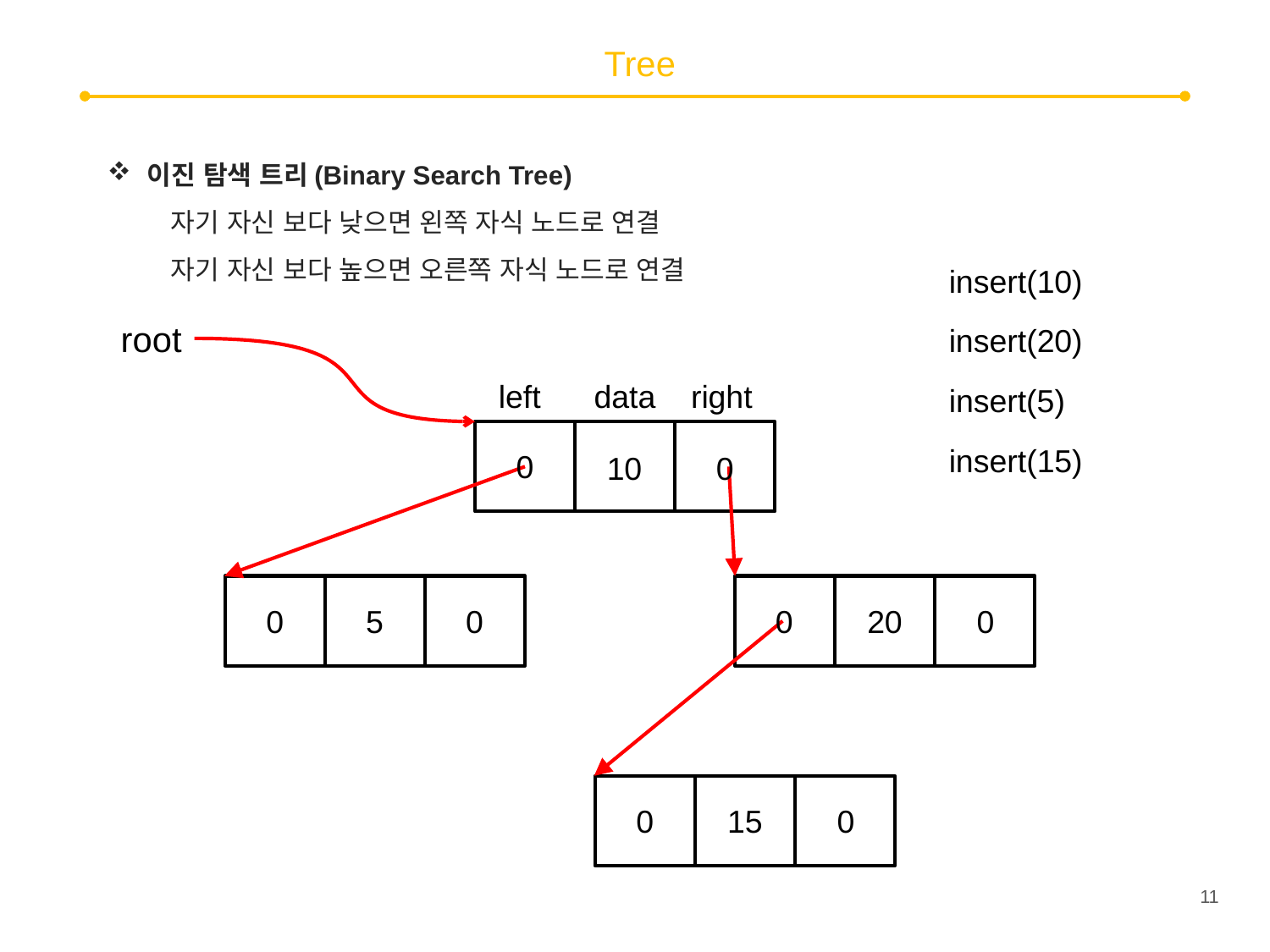

# Tree
이진 탐색 트리(Binary Search Tree)
자기 자신 보다 낮으면 왼쪽 자식 노드로 연결
자기 자신 보다 높으면 오른쪽 자식 노드로 연결
insert(10)
root
insert(20)
left
data
right
insert(5)

insert(15)
0
10
0

0
0
0
5
20
0

0
15
0